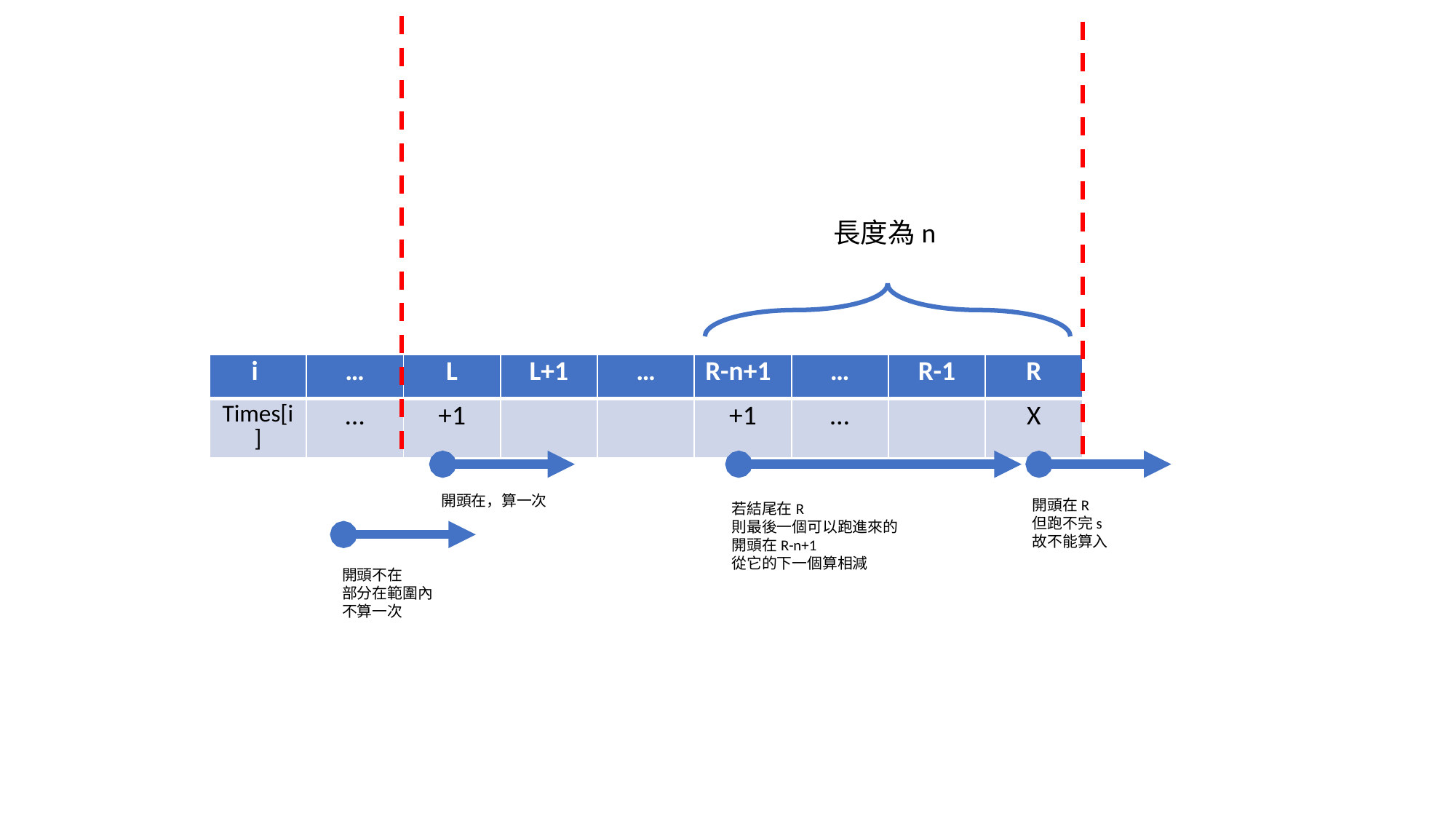

長度為n
| i | … | L | L+1 | … | R-n+1 | … | R-1 | R |
| --- | --- | --- | --- | --- | --- | --- | --- | --- |
| Times[i] | … | +1 |  |  | +1 | … |  | X |
開頭在，算一次
開頭在R
但跑不完s
故不能算入
若結尾在R
則最後一個可以跑進來的
開頭在R-n+1
從它的下一個算相減
開頭不在
部分在範圍內
不算一次